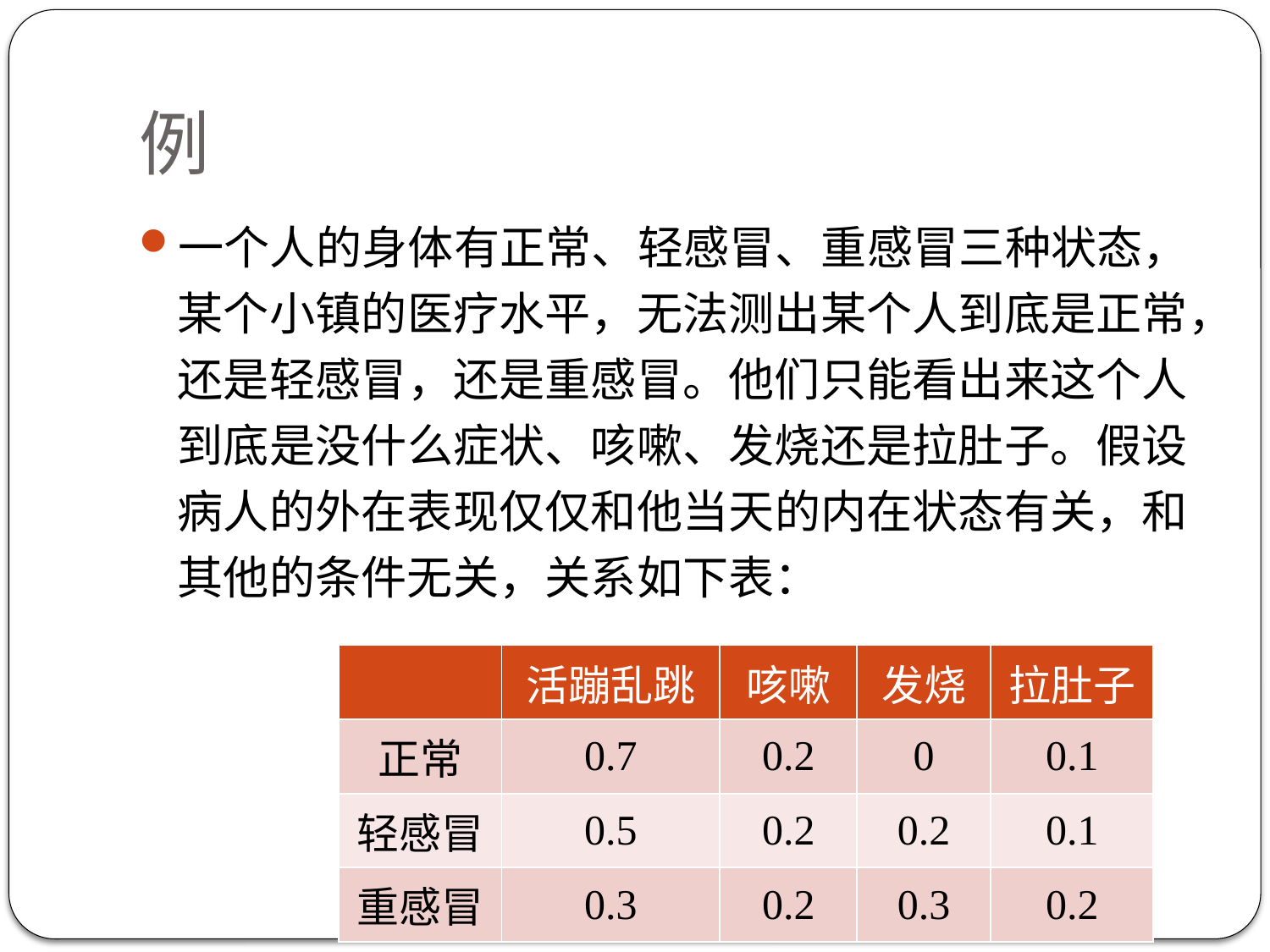

# 例
一个人的身体有正常、轻感冒、重感冒三种状态，某个小镇的医疗水平，无法测出某个人到底是正常，还是轻感冒，还是重感冒。他们只能看出来这个人到底是没什么症状、咳嗽、发烧还是拉肚子。假设病人的外在表现仅仅和他当天的内在状态有关，和其他的条件无关，关系如下表：

|  | 活蹦乱跳 | 咳嗽 | 发烧 | 拉肚子 |
| --- | --- | --- | --- | --- |
| 正常 | 0.7 | 0.2 | 0 | 0.1 |
| 轻感冒 | 0.5 | 0.2 | 0.2 | 0.1 |
| 重感冒 | 0.3 | 0.2 | 0.3 | 0.2 |